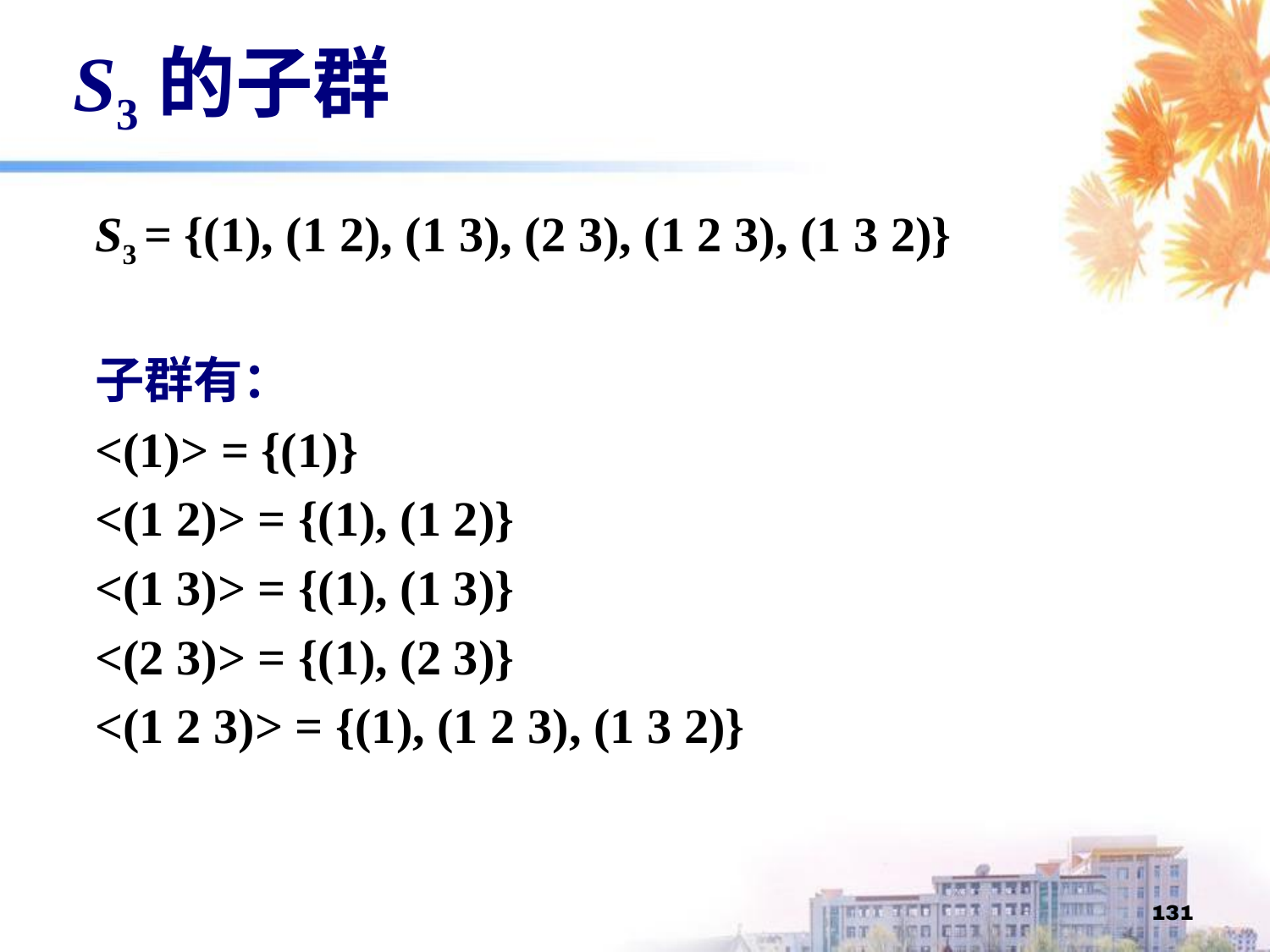

# S3的子群
S3 = {(1), (1 2), (1 3), (2 3), (1 2 3), (1 3 2)}

子群有：
<(1)> = {(1)}
<(1 2)> = {(1), (1 2)}
<(1 3)> = {(1), (1 3)}
<(2 3)> = {(1), (2 3)}
<(1 2 3)> = {(1), (1 2 3), (1 3 2)}

131